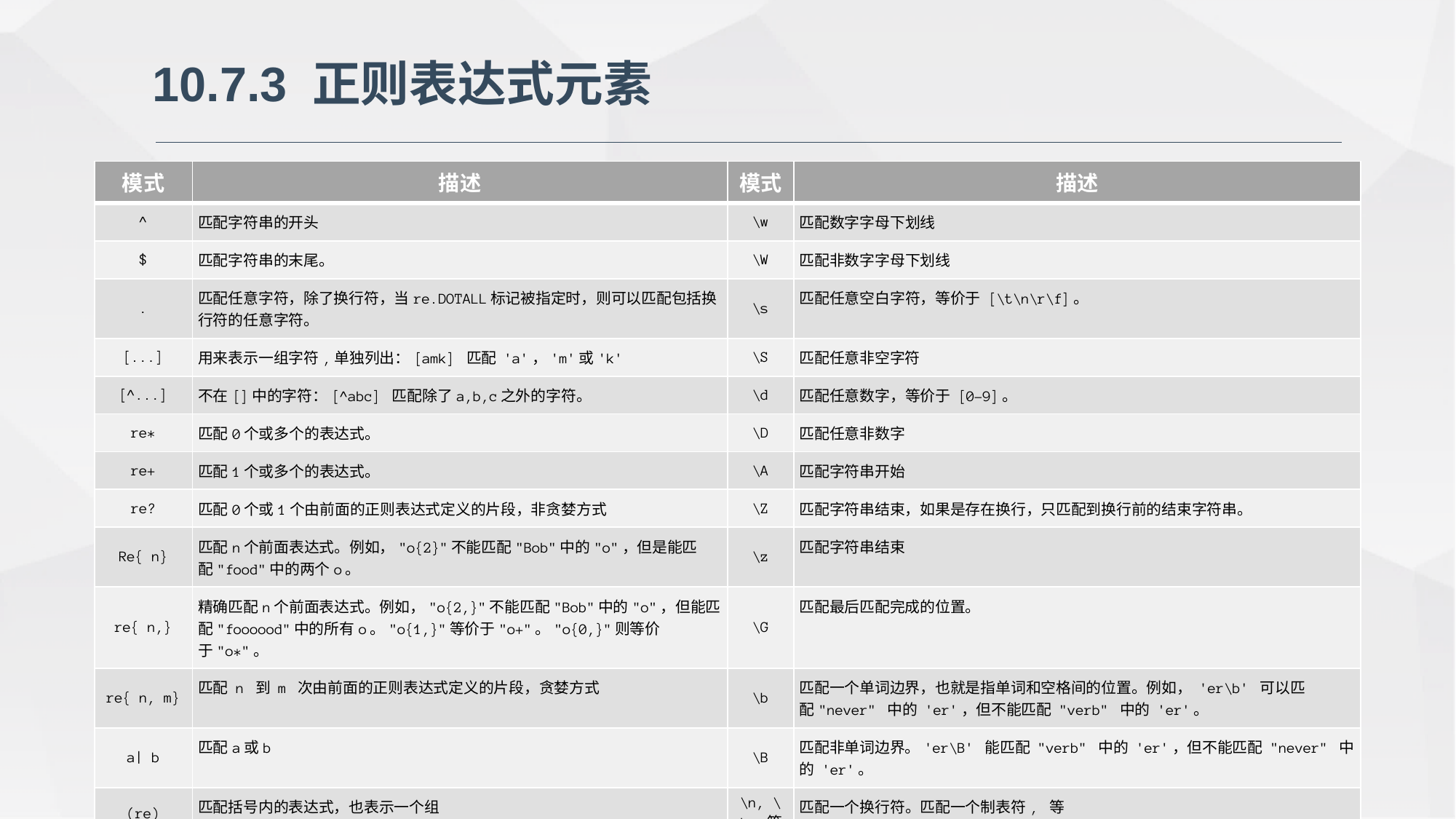

10.7.3 正则表达式元素
| 模式 | 描述 | 模式 | 描述 |
| --- | --- | --- | --- |
| ^ | 匹配字符串的开头 | \w | 匹配数字字母下划线 |
| $ | 匹配字符串的末尾。 | \W | 匹配非数字字母下划线 |
| . | 匹配任意字符，除了换行符，当re.DOTALL标记被指定时，则可以匹配包括换行符的任意字符。 | \s | 匹配任意空白字符，等价于 [\t\n\r\f]。 |
| [...] | 用来表示一组字符,单独列出：[amk] 匹配 'a'，'m'或'k' | \S | 匹配任意非空字符 |
| [^...] | 不在[]中的字符：[^abc] 匹配除了a,b,c之外的字符。 | \d | 匹配任意数字，等价于 [0-9]。 |
| re\* | 匹配0个或多个的表达式。 | \D | 匹配任意非数字 |
| re+ | 匹配1个或多个的表达式。 | \A | 匹配字符串开始 |
| re? | 匹配0个或1个由前面的正则表达式定义的片段，非贪婪方式 | \Z | 匹配字符串结束，如果是存在换行，只匹配到换行前的结束字符串。 |
| Re{ n} | 匹配n个前面表达式。例如，"o{2}"不能匹配"Bob"中的"o"，但是能匹配"food"中的两个o。 | \z | 匹配字符串结束 |
| re{ n,} | 精确匹配n个前面表达式。例如，"o{2,}"不能匹配"Bob"中的"o"，但能匹配"foooood"中的所有o。"o{1,}"等价于"o+"。"o{0,}"则等价于"o\*"。 | \G | 匹配最后匹配完成的位置。 |
| re{ n, m} | 匹配 n 到 m 次由前面的正则表达式定义的片段，贪婪方式 | \b | 匹配一个单词边界，也就是指单词和空格间的位置。例如， 'er\b' 可以匹配"never" 中的 'er'，但不能匹配 "verb" 中的 'er'。 |
| a| b | 匹配a或b | \B | 匹配非单词边界。'er\B' 能匹配 "verb" 中的 'er'，但不能匹配 "never" 中的 'er'。 |
| (re) | 匹配括号内的表达式，也表示一个组 | \n, \t, 等。 | 匹配一个换行符。匹配一个制表符, 等 |